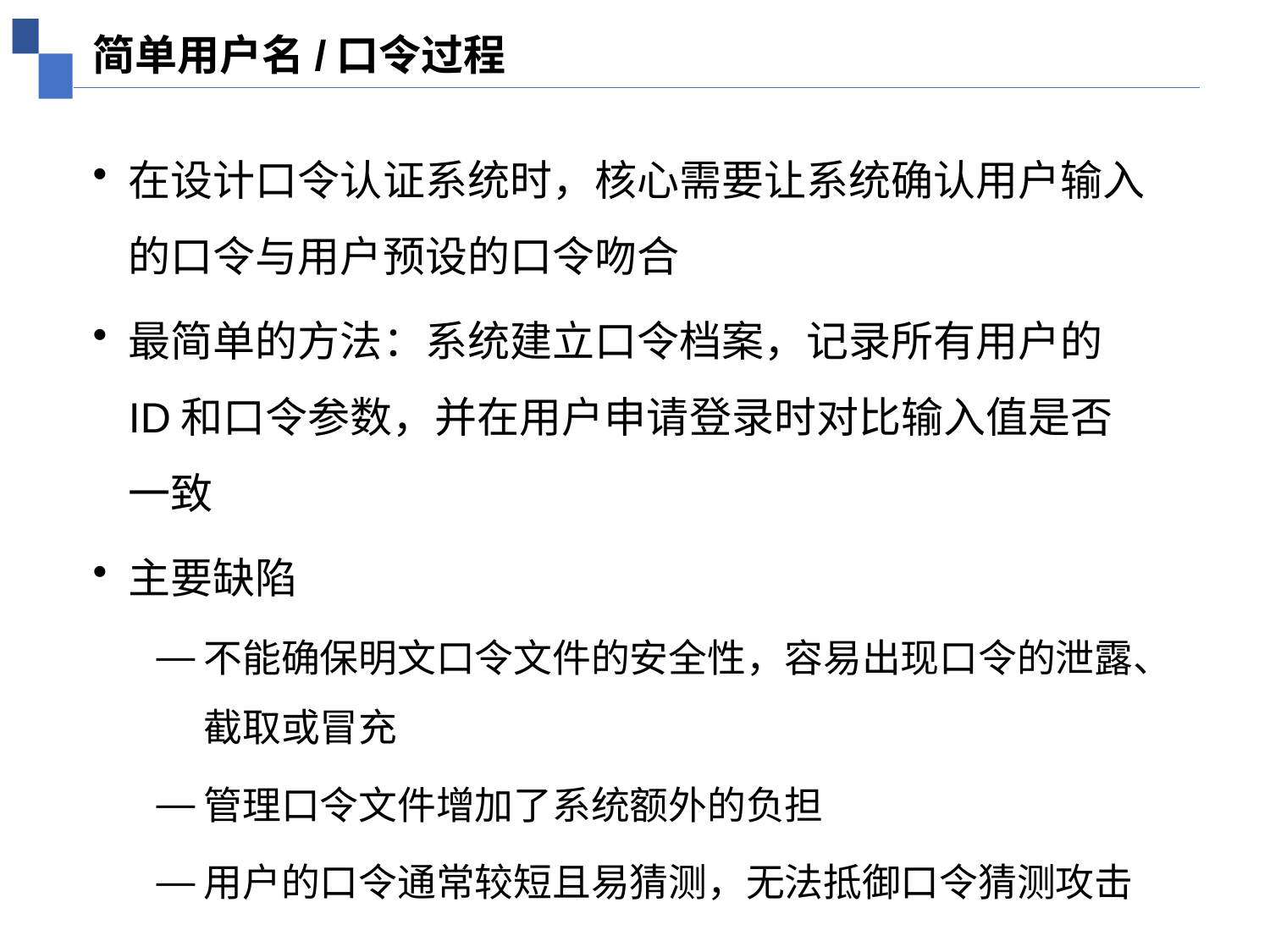

简单用户名/口令过程
在设计口令认证系统时，核心需要让系统确认用户输入的口令与用户预设的口令吻合
最简单的方法：系统建立口令档案，记录所有用户的ID和口令参数，并在用户申请登录时对比输入值是否一致
主要缺陷
不能确保明文口令文件的安全性，容易出现口令的泄露、截取或冒充
管理口令文件增加了系统额外的负担
用户的口令通常较短且易猜测，无法抵御口令猜测攻击
10